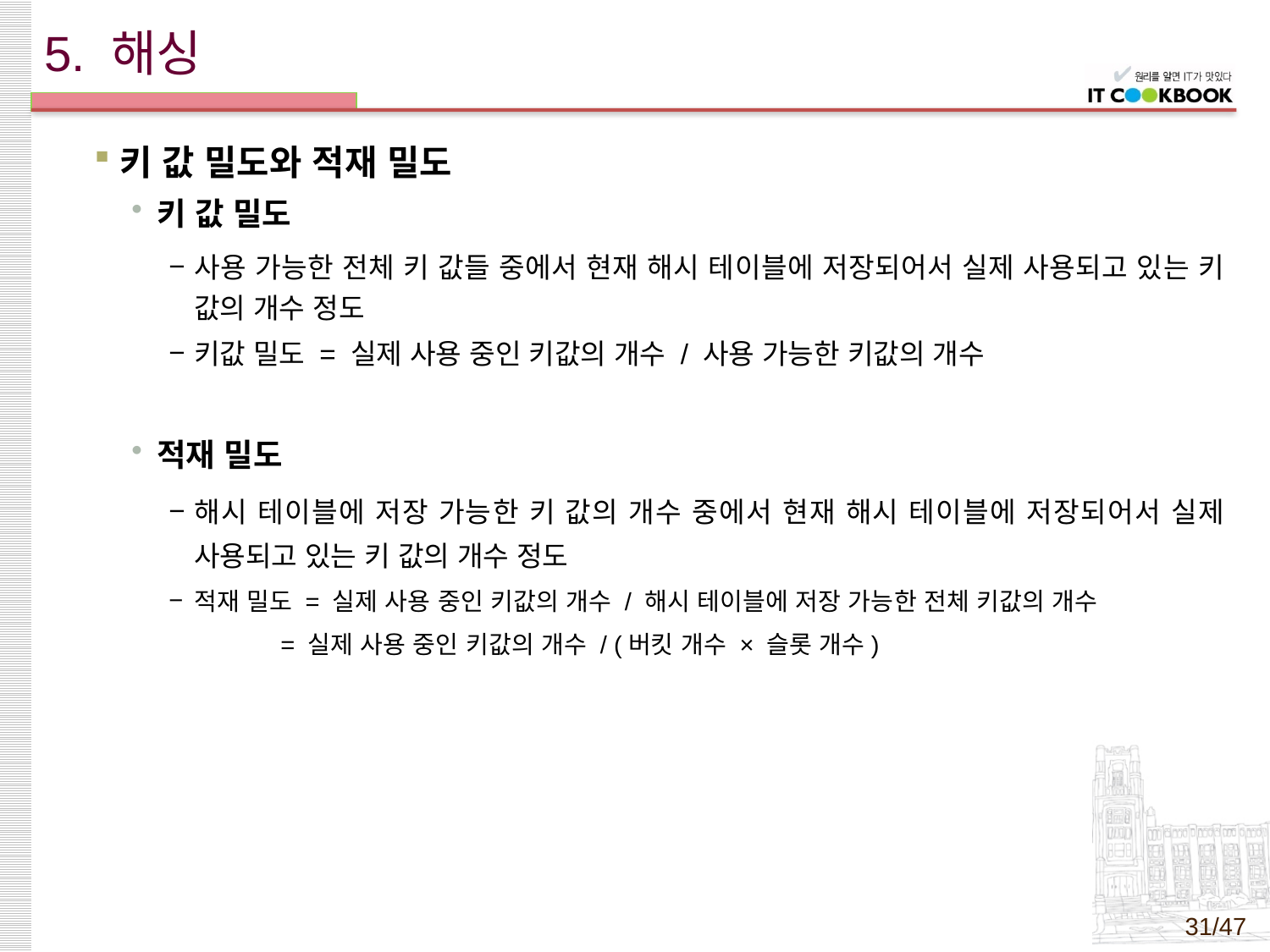

# 5. 해싱
키 값 밀도와 적재 밀도
키 값 밀도
사용 가능한 전체 키 값들 중에서 현재 해시 테이블에 저장되어서 실제 사용되고 있는 키 값의 개수 정도
키값 밀도 = 실제 사용 중인 키값의 개수 / 사용 가능한 키값의 개수

적재 밀도
해시 테이블에 저장 가능한 키 값의 개수 중에서 현재 해시 테이블에 저장되어서 실제 사용되고 있는 키 값의 개수 정도
적재 밀도 = 실제 사용 중인 키값의 개수 / 해시 테이블에 저장 가능한 전체 키값의 개수
                = 실제 사용 중인 키값의 개수 / (버킷 개수 × 슬롯 개수)